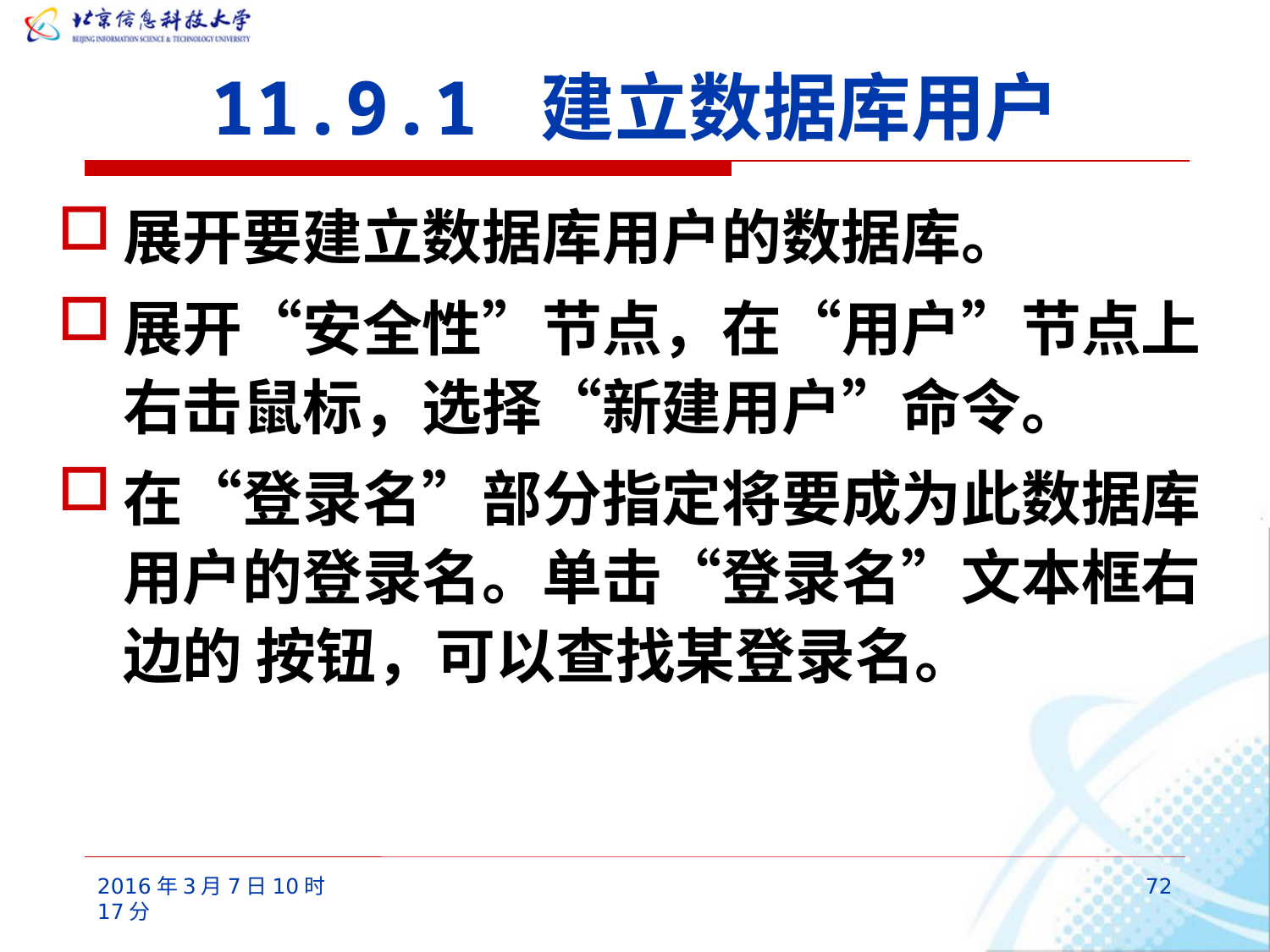

# 11.9.1 建立数据库用户
展开要建立数据库用户的数据库。
展开“安全性”节点，在“用户”节点上右击鼠标，选择“新建用户”命令。
在“登录名”部分指定将要成为此数据库用户的登录名。单击“登录名”文本框右边的 按钮，可以查找某登录名。
2016年3月7日10时17分
72